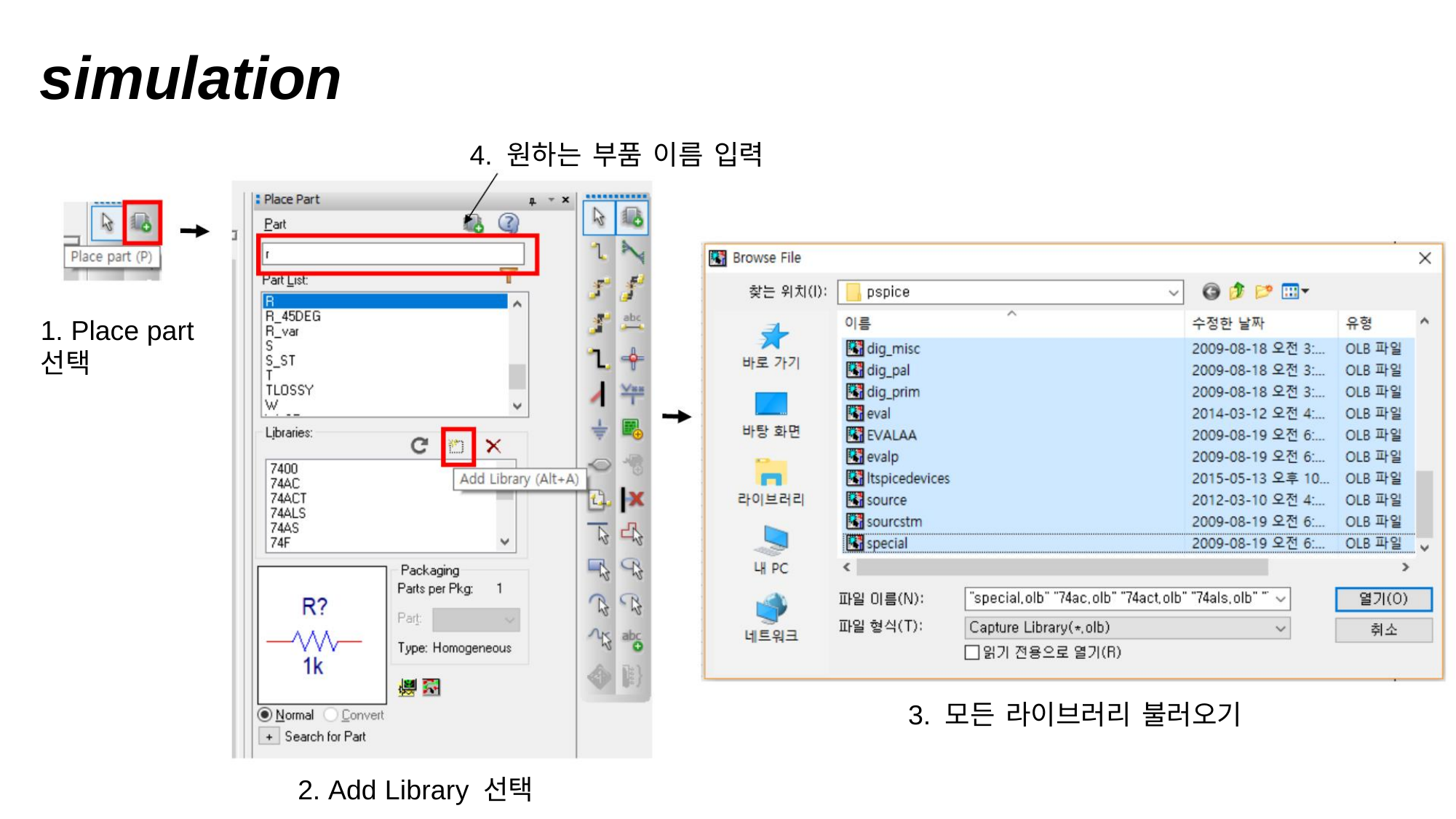

simulation
4. 원하는 부품 이름 입력
1. Place part
선택
3. 모든 라이브러리 불러오기
2. Add Library 선택